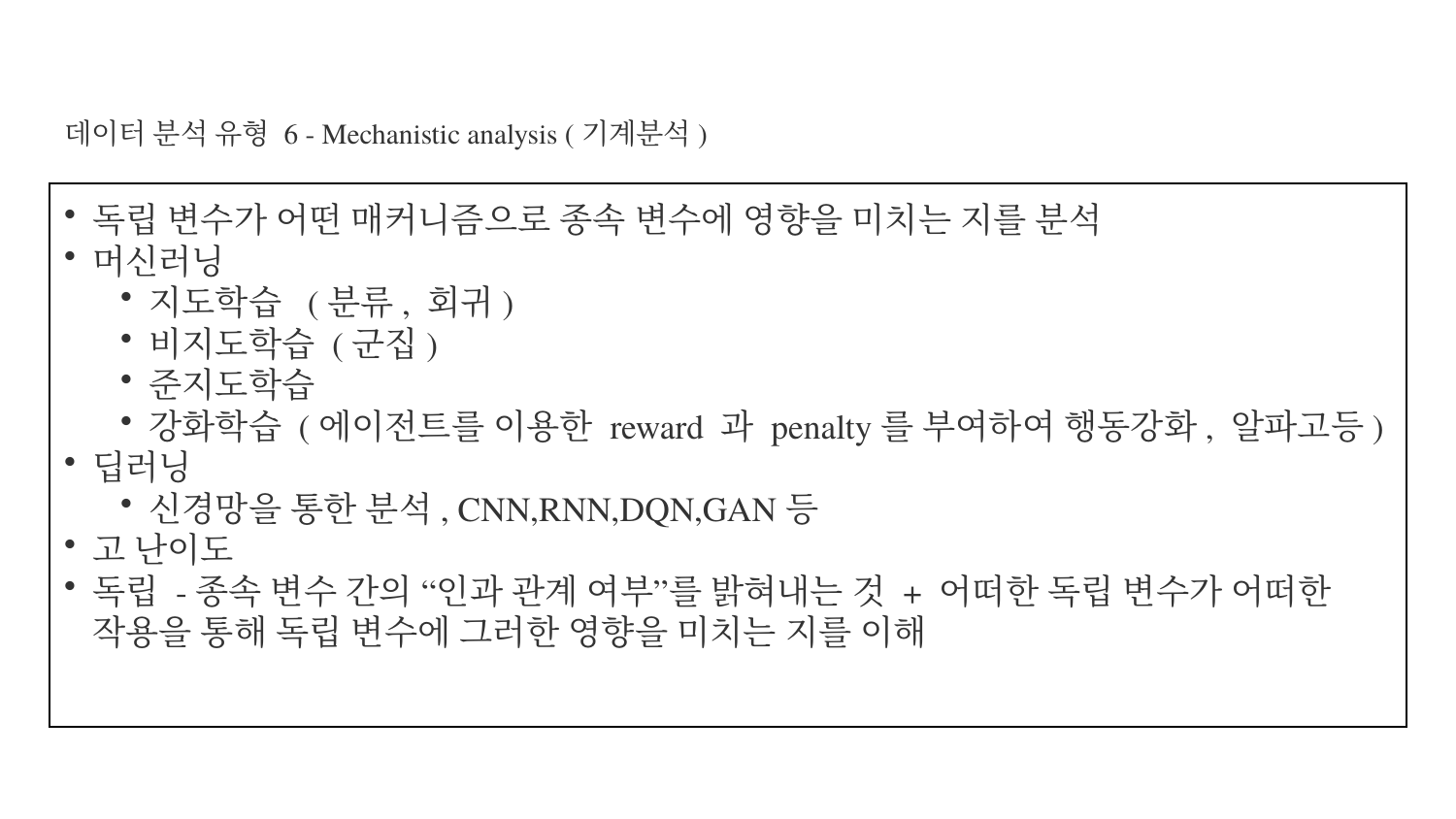

# 데이터 분석 유형 6 - Mechanistic analysis (기계분석)
독립 변수가 어떤 매커니즘으로 종속 변수에 영향을 미치는 지를 분석
머신러닝
지도학습  (분류, 회귀)
비지도학습 (군집)
준지도학습
강화학습 (에이전트를 이용한 reward 과 penalty를 부여하여 행동강화, 알파고등)
딥러닝
신경망을 통한 분석, CNN,RNN,DQN,GAN등
고 난이도
독립 -종속 변수 간의 “인과 관계 여부”를 밝혀내는 것 + 어떠한 독립 변수가 어떠한 작용을 통해 독립 변수에 그러한 영향을 미치는 지를 이해